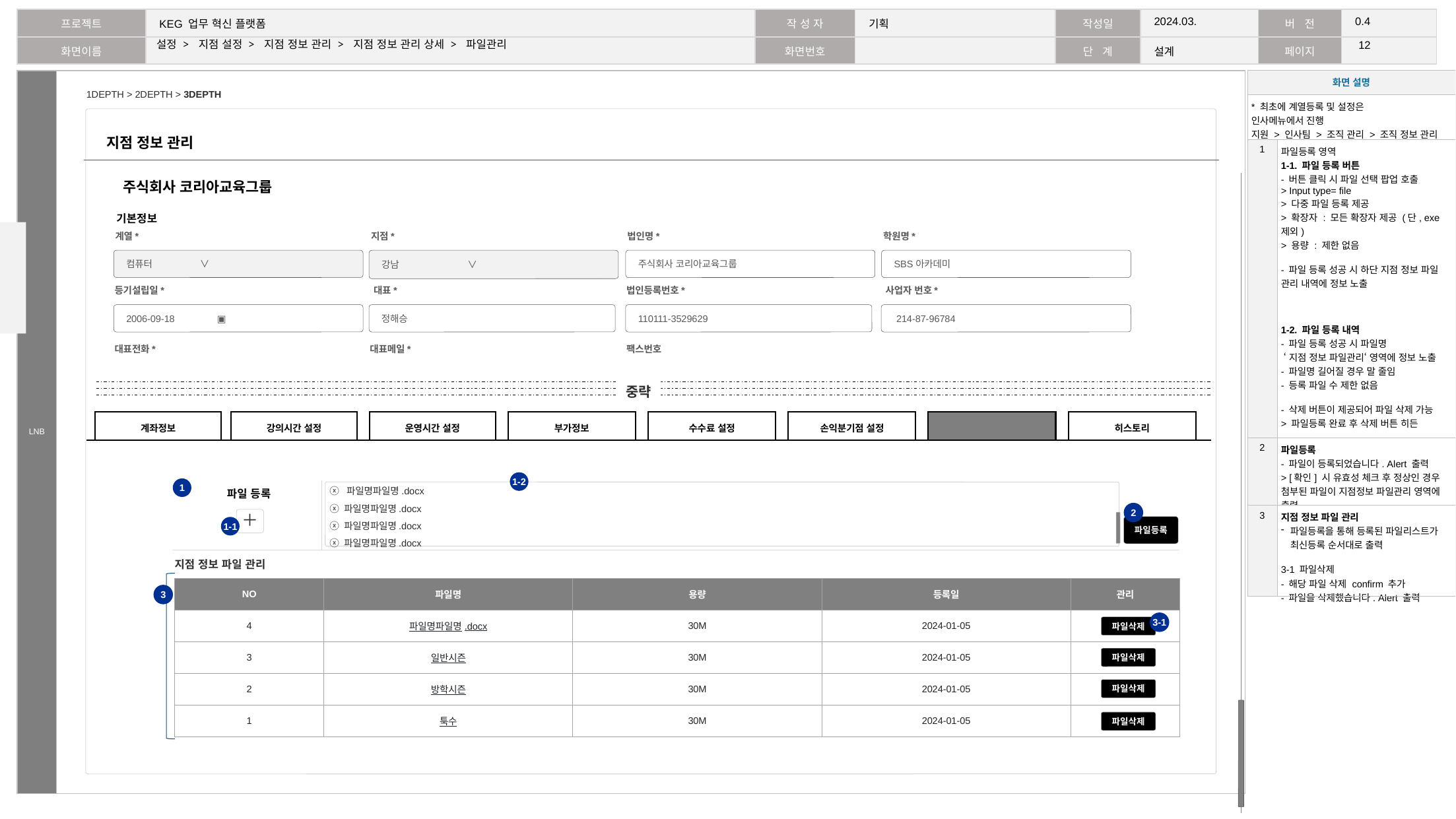

12

# 설정 > 지점 설정 > 지점 정보 관리 > 지점 정보 관리 상세 > 파일관리
| 화면 설명 |  |
| --- | --- |
| \* 최초에 계열등록 및 설정은 인사메뉴에서 진행 지원 > 인사팀 > 조직 관리 > 조직 정보 관리 |  |
| 1 | 파일등록 영역 1-1. 파일 등록 버튼 - 버튼 클릭 시 파일 선택 팝업 호출 > Input type= file > 다중 파일 등록 제공 > 확장자 : 모든 확장자 제공 (단, exe 제외) > 용량 : 제한 없음 - 파일 등록 성공 시 하단 지점 정보 파일 관리 내역에 정보 노출 1-2. 파일 등록 내역 - 파일 등록 성공 시 파일명 ‘지점 정보 파일관리‘ 영역에 정보 노출 - 파일명 길어질 경우 말 줄임 - 등록 파일 수 제한 없음 - 삭제 버튼이 제공되어 파일 삭제 가능 > 파일등록 완료 후 삭제 버튼 히든 - 등록 파일 많을 경우 영역 내 스크롤 적용 |
| 2 | 파일등록 - 파일이 등록되었습니다. Alert 출력 > [확인] 시 유효성 체크 후 정상인 경우 첨부된 파일이 지점정보 파일관리 영역에 출력 |
| 3 | 지점 정보 파일 관리 파일등록을 통해 등록된 파일리스트가 최신등록 순서대로 출력 3-1 파일삭제 - 해당 파일 삭제 confirm 추가 - 파일을 삭제했습니다. Alert 출력 |
지점 정보 관리
주식회사 코리아교육그룹
기본정보
V0.3-240320
지점정보 관리 상세
- 파일관리 탭 추가
계열*
지점*
법인명*
학원명*
컴퓨터                  ∨
강남                          ∨
주식회사 코리아교육그룹
SBS아카데미
등기설립일*
대표*
법인등록번호*
사업자 번호*
2006-09-18                ▣
정해승
110111-3529629
 214-87-96784
대표전화*
대표메일*
팩스번호
중략
계좌정보
강의시간 설정
운영시간 설정
부가정보
수수료 설정
손익분기점 설정
파일관리
히스토리
1-2
1
| 파일 등록 |  |
| --- | --- |
|  |  |
|  |  |
ⓧ  파일명파일명.docx
ⓧ 파일명파일명.docx
ⓧ 파일명파일명.docx
ⓧ 파일명파일명.docx
2
＋

파일등록
1-1
지점 정보 파일 관리

| NO | 파일명 | 용량 | 등록일 | 관리 |
| --- | --- | --- | --- | --- |
| 4 | 파일명파일명.docx | 30M | 2024-01-05 |  |
| 3 | 일반시즌 | 30M | 2024-01-05 |  |
| 2 | 방학시즌 | 30M | 2024-01-05 |  |
| 1 | 툭수 | 30M | 2024-01-05 |  |
3
3-1
파일삭제
파일삭제
파일삭제

파일삭제